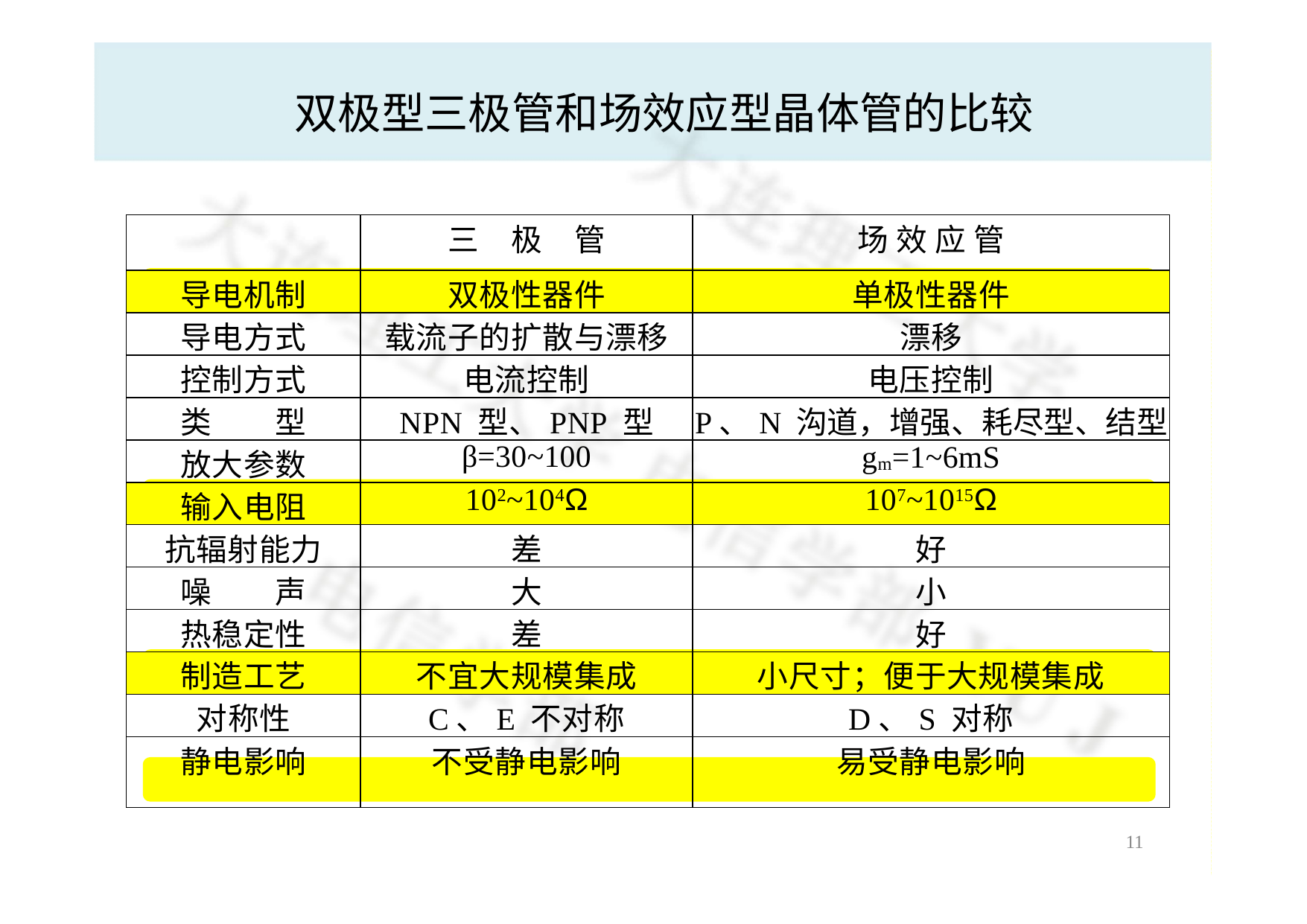

# 双极型三极管和场效应型晶体管的比较
|  | 三 极 管 | 场 效 应 管 |
| --- | --- | --- |
| 导电机制 | 双极性器件 | 单极性器件 |
| 导电方式 | 载流子的扩散与漂移 | 漂移 |
| 控制方式 | 电流控制 | 电压控制 |
| 类 型 | NPN 型、PNP 型 | P、N 沟道，增强、耗尽型、结型 |
| 放大参数 | β=30~100 | gm=1~6mS |
| 输入电阻 | 102~104Ω | 107~1015Ω |
| 抗辐射能力 | 差 | 好 |
| 噪 声 | 大 | 小 |
| 热稳定性 | 差 | 好 |
| 制造工艺 | 不宜大规模集成 | 小尺寸；便于大规模集成 |
| 对称性 | C、E 不对称 | D、S 对称 |
| 静电影响 | 不受静电影响 | 易受静电影响 |

11